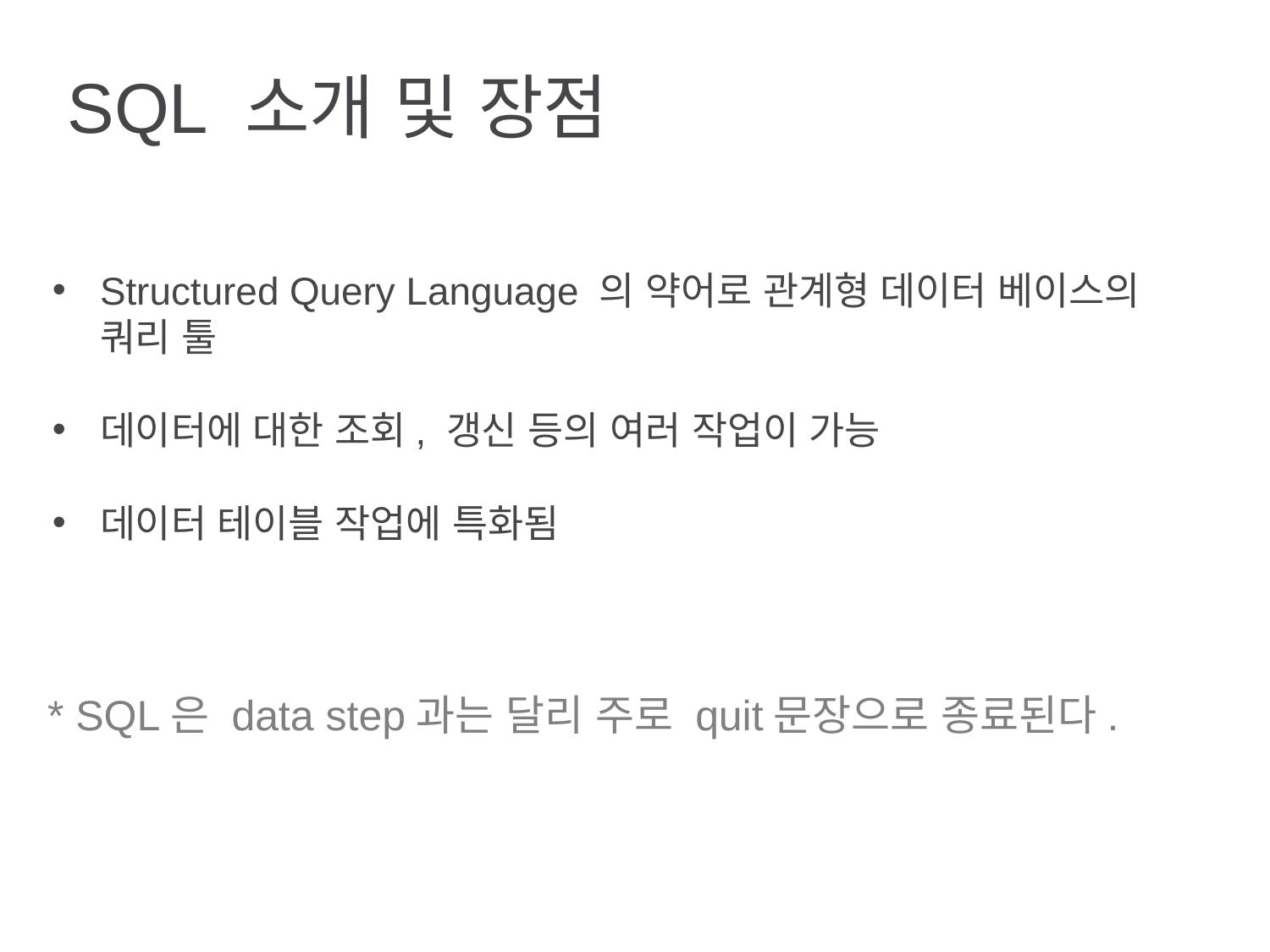

SQL 소개 및 장점
Structured Query Language 의 약어로 관계형 데이터 베이스의 쿼리 툴

데이터에 대한 조회, 갱신 등의 여러 작업이 가능

데이터 테이블 작업에 특화됨

* SQL은 data step과는 달리 주로 quit문장으로 종료된다.